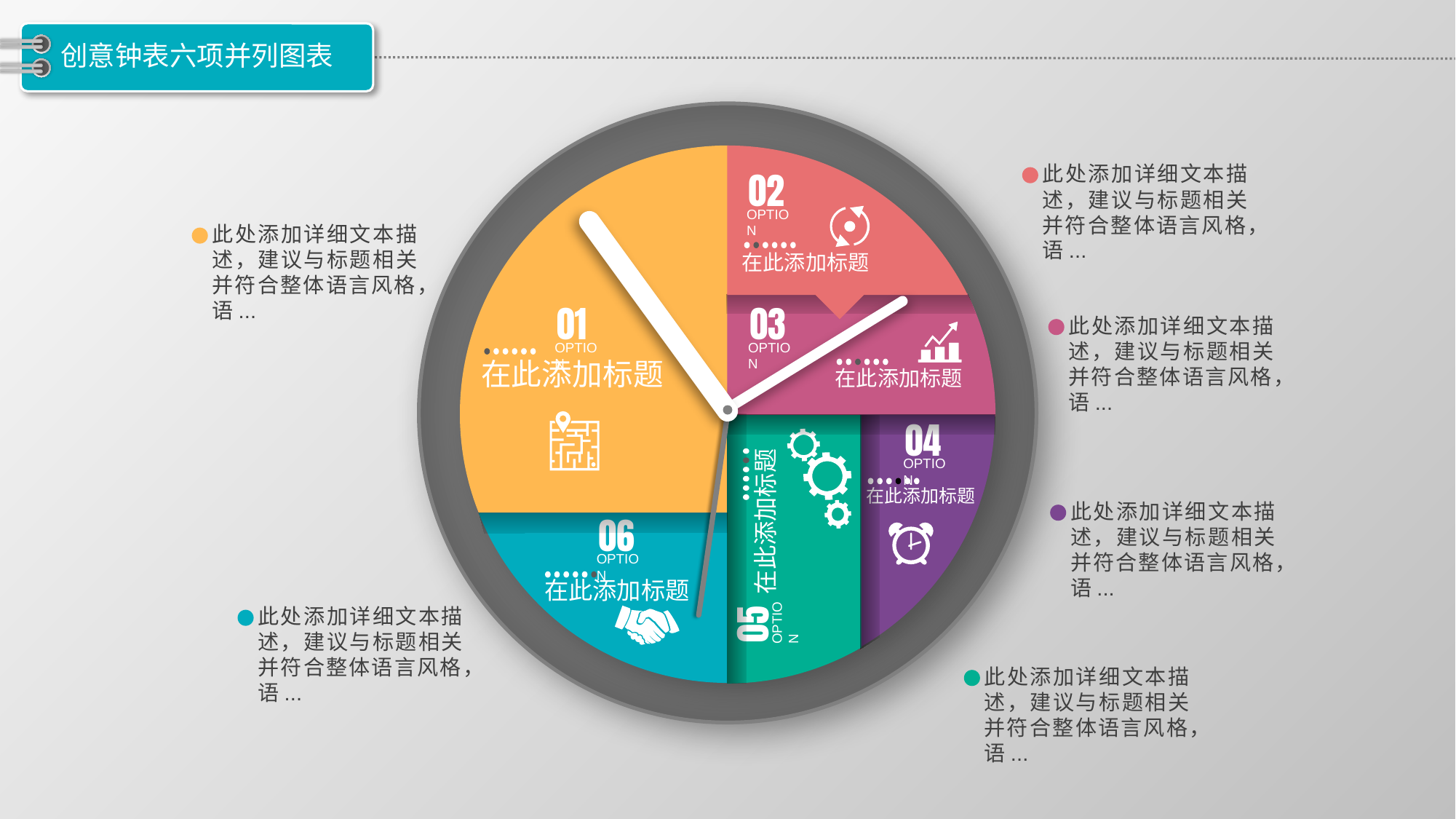

# 创意钟表六项并列图表

此处添加详细文本描述，建议与标题相关并符合整体语言风格，语...

02
OPTION

此处添加详细文本描述，建议与标题相关并符合整体语言风格，语...

在此添加标题

01
03
OPTION
此处添加详细文本描述，建议与标题相关并符合整体语言风格，语...

OPTION

在此添加标题

在此添加标题

04
OPTION

在此添加标题
此处添加详细文本描述，建议与标题相关并符合整体语言风格，语...

在此添加标题
06
OPTION

在此添加标题

05
OPTION
此处添加详细文本描述，建议与标题相关并符合整体语言风格，语...

此处添加详细文本描述，建议与标题相关并符合整体语言风格，语...